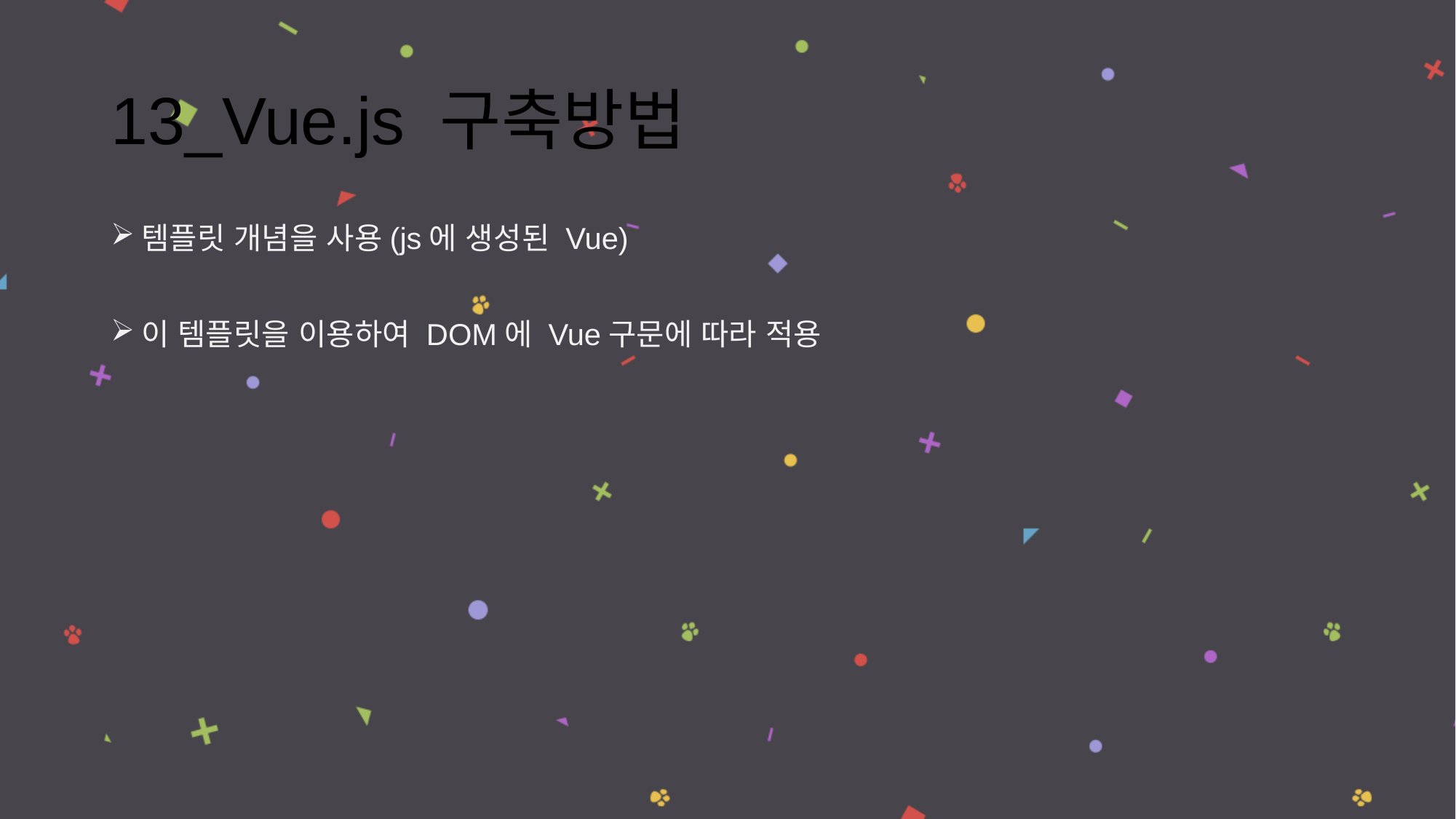

# 13_Vue.js 구축방법
템플릿 개념을 사용(js에 생성된 Vue)

이 템플릿을 이용하여 DOM에 Vue구문에 따라 적용